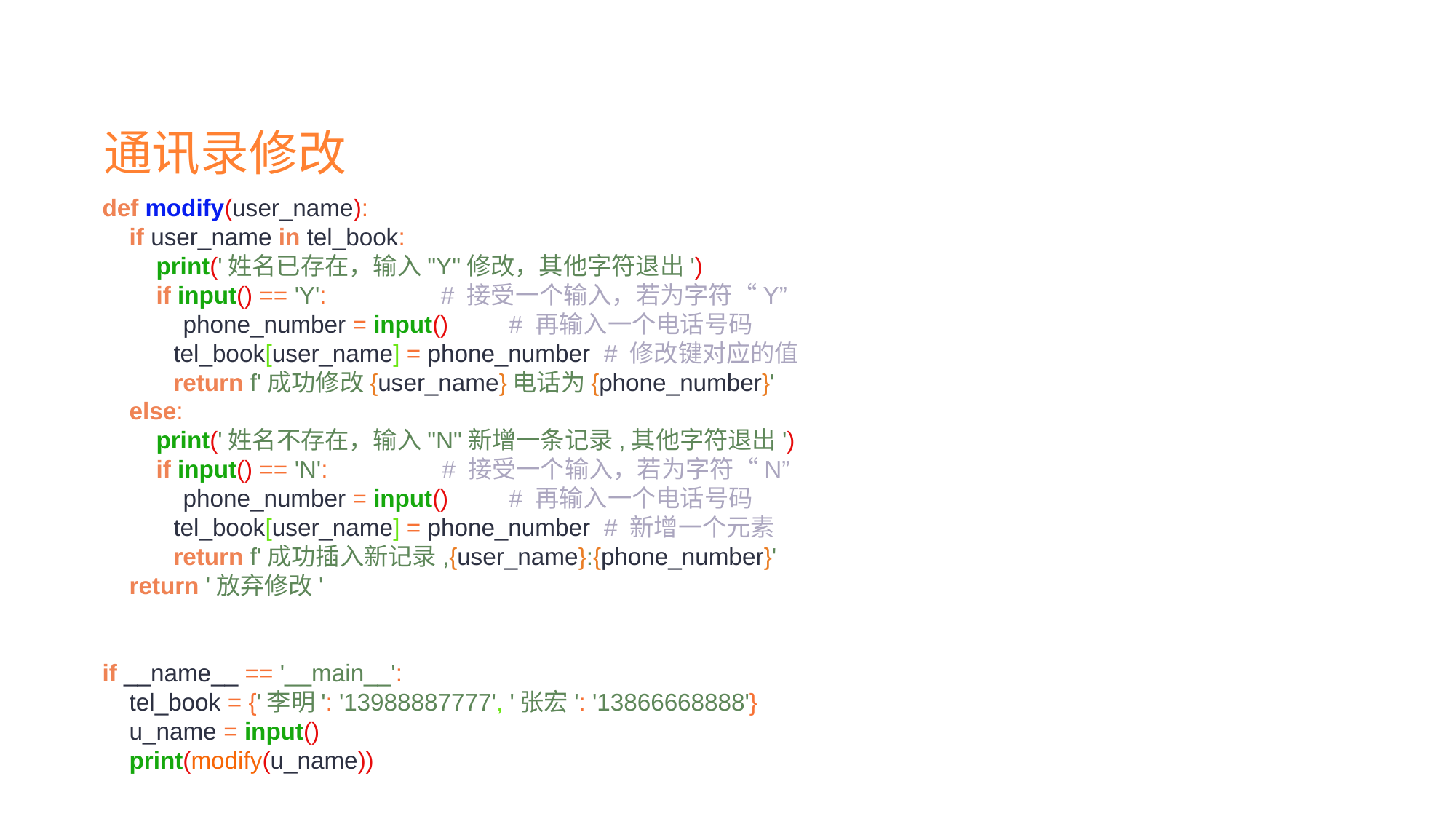

通讯录修改
def modify(user_name):
    if user_name in tel_book:
        print('姓名已存在，输入"Y"修改，其他字符退出')
        if input() == 'Y':                 # 接受一个输入，若为字符“Y”
            phone_number = input()         # 再输入一个电话号码
            tel_book[user_name] = phone_number  # 修改键对应的值
            return f'成功修改{user_name}电话为{phone_number}'
    else:
        print('姓名不存在，输入"N"新增一条记录,其他字符退出')
        if input() == 'N':                 # 接受一个输入，若为字符“N”
            phone_number = input()         # 再输入一个电话号码
            tel_book[user_name] = phone_number  # 新增一个元素
            return f'成功插入新记录,{user_name}:{phone_number}'
    return '放弃修改'
if __name__ == '__main__':
    tel_book = {'李明': '13988887777', '张宏': '13866668888'}
    u_name = input()
    print(modify(u_name))